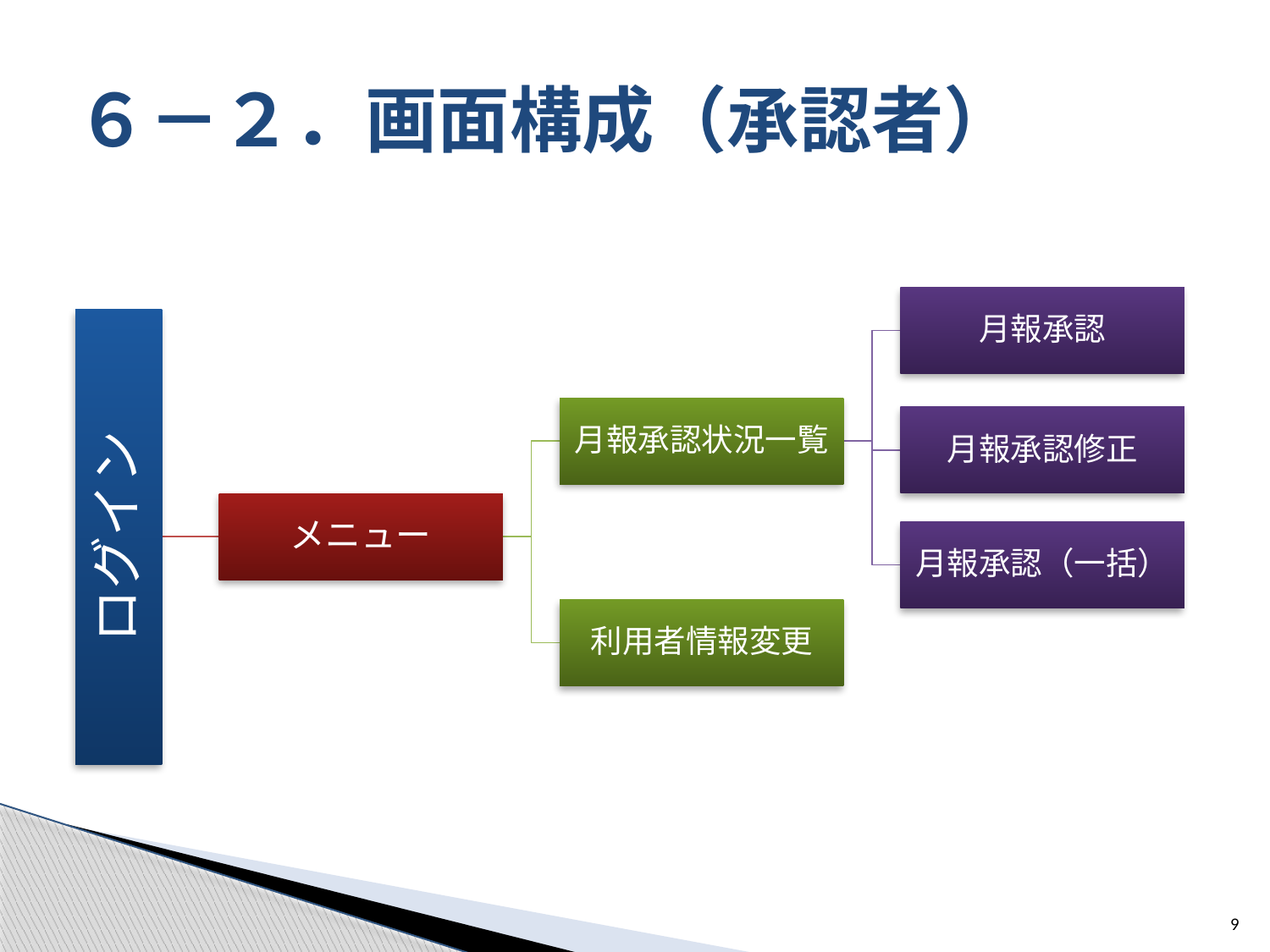

# ６－２．画面構成（承認者）

ログイン
メニュー
月報承認状況一覧
月報承認
月報承認修正
月報承認（一括）
利用者情報変更
9